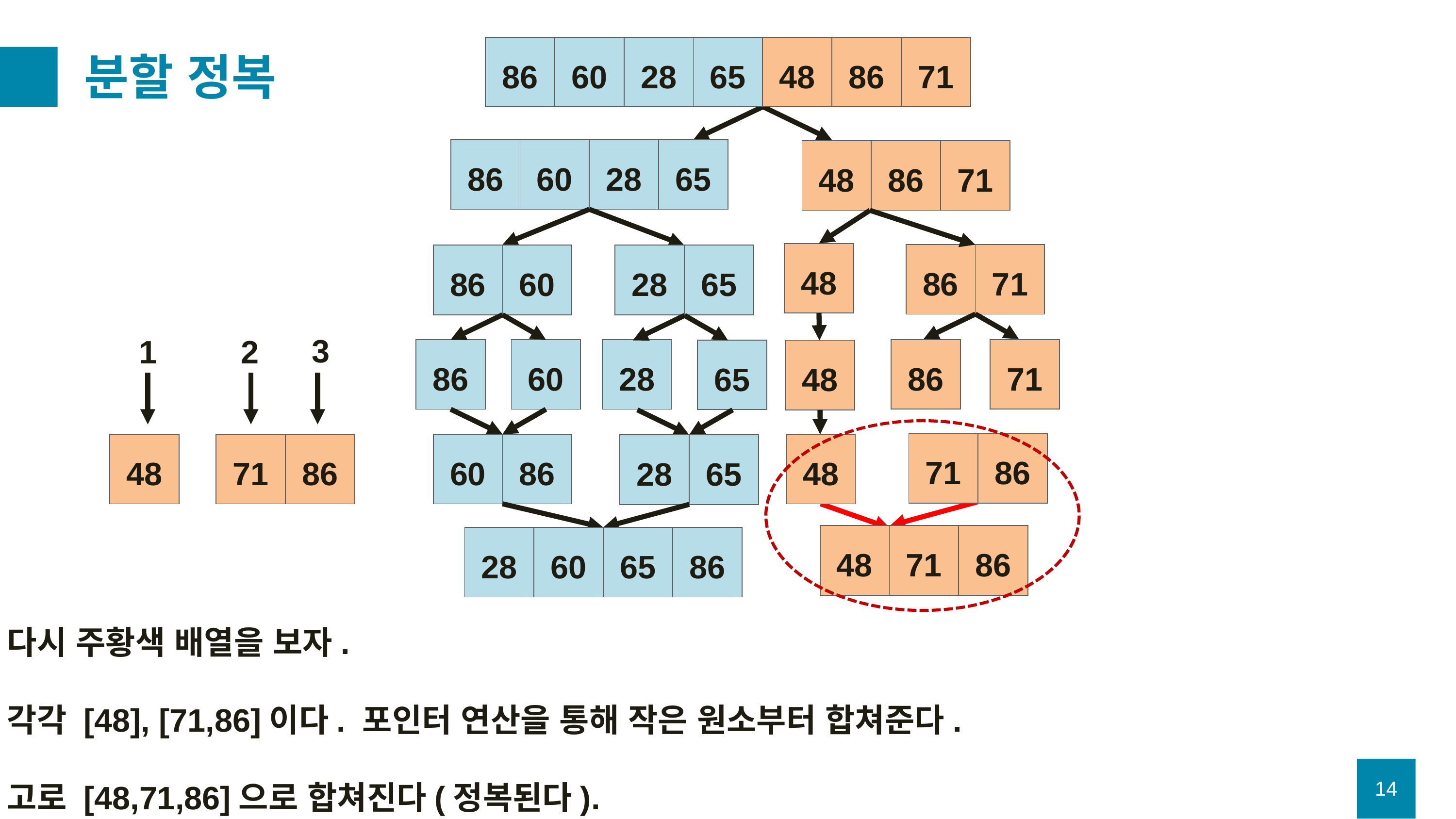

# 분할 정복
| 86 | 60 | 28 | 65 | 48 | 86 | 71 |
| --- | --- | --- | --- | --- | --- | --- |
| 86 | 60 | 28 | 65 |
| --- | --- | --- | --- |
| 48 | 86 | 71 |
| --- | --- | --- |
| 48 |
| --- |
| 86 | 71 |
| --- | --- |
| 86 | 60 |
| --- | --- |
| 28 | 65 |
| --- | --- |
3
1
2
| 86 |
| --- |
| 71 |
| --- |
| 28 |
| --- |
| 86 |
| --- |
| 60 |
| --- |
| 65 |
| --- |
| 48 |
| --- |

| 71 | 86 |
| --- | --- |
| 48 |
| --- |
| 71 | 86 |
| --- | --- |
| 60 | 86 |
| --- | --- |
| 48 |
| --- |
| 28 | 65 |
| --- | --- |
| 48 | 71 | 86 |
| --- | --- | --- |
| 28 | 60 | 65 | 86 |
| --- | --- | --- | --- |
다시 주황색 배열을 보자.

각각 [48], [71,86]이다. 포인터 연산을 통해 작은 원소부터 합쳐준다.

고로 [48,71,86]으로 합쳐진다(정복된다).
14